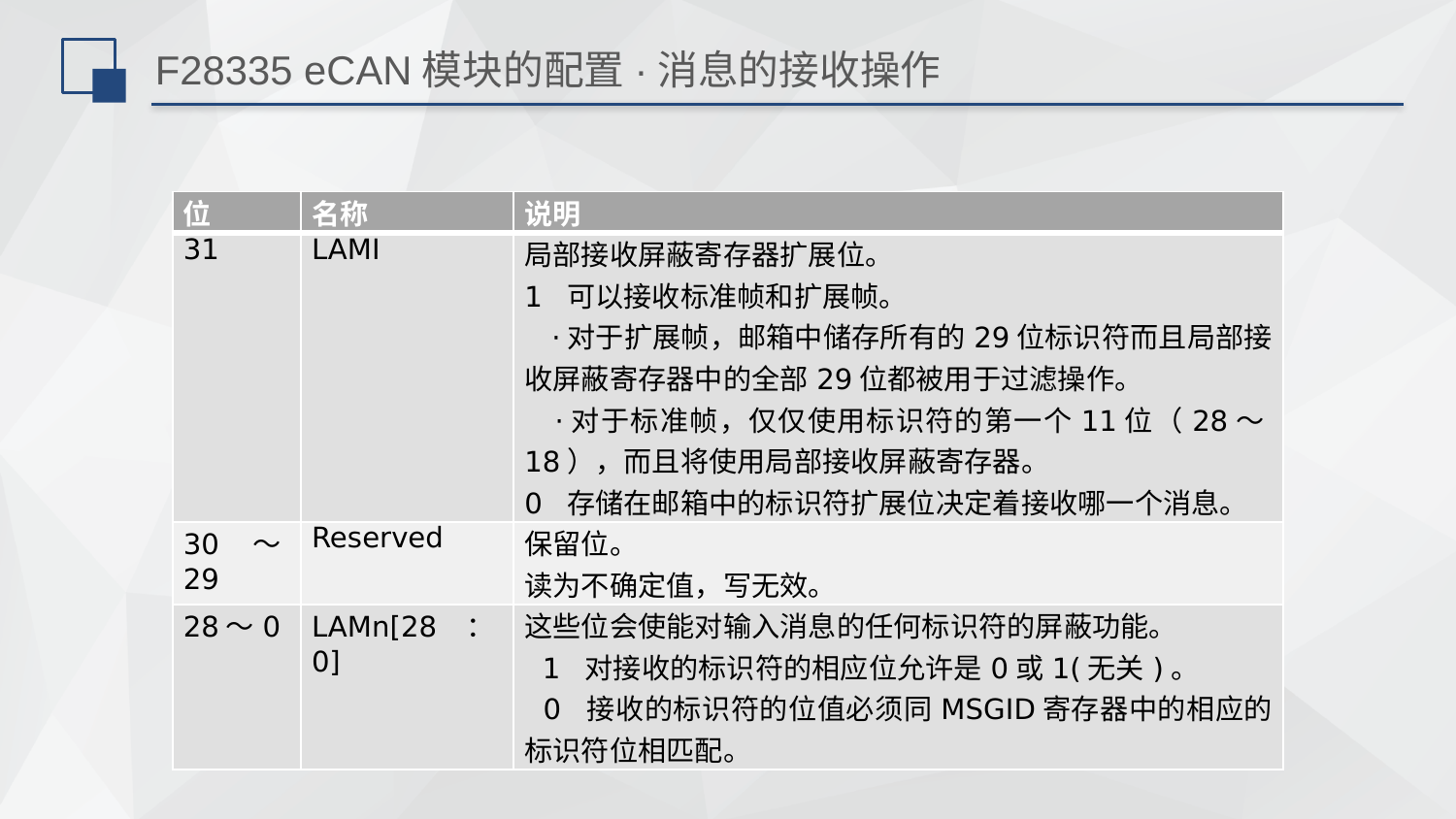

# F28335 eCAN模块的配置·消息的接收操作
| 位 | 名称 | 说明 |
| --- | --- | --- |
| 31 | LAMI | 局部接收屏蔽寄存器扩展位。 1 可以接收标准帧和扩展帧。 ·对于扩展帧，邮箱中储存所有的29位标识符而且局部接收屏蔽寄存器中的全部29位都被用于过滤操作。 ·对于标准帧，仅仅使用标识符的第一个11位（28～18），而且将使用局部接收屏蔽寄存器。 0 存储在邮箱中的标识符扩展位决定着接收哪一个消息。 |
| 30～29 | Reserved | 保留位。 读为不确定值，写无效。 |
| 28～0 | LAMn[28：0] | 这些位会使能对输入消息的任何标识符的屏蔽功能。 1 对接收的标识符的相应位允许是0或1(无关)。 0 接收的标识符的位值必须同MSGID寄存器中的相应的标识符位相匹配。 |